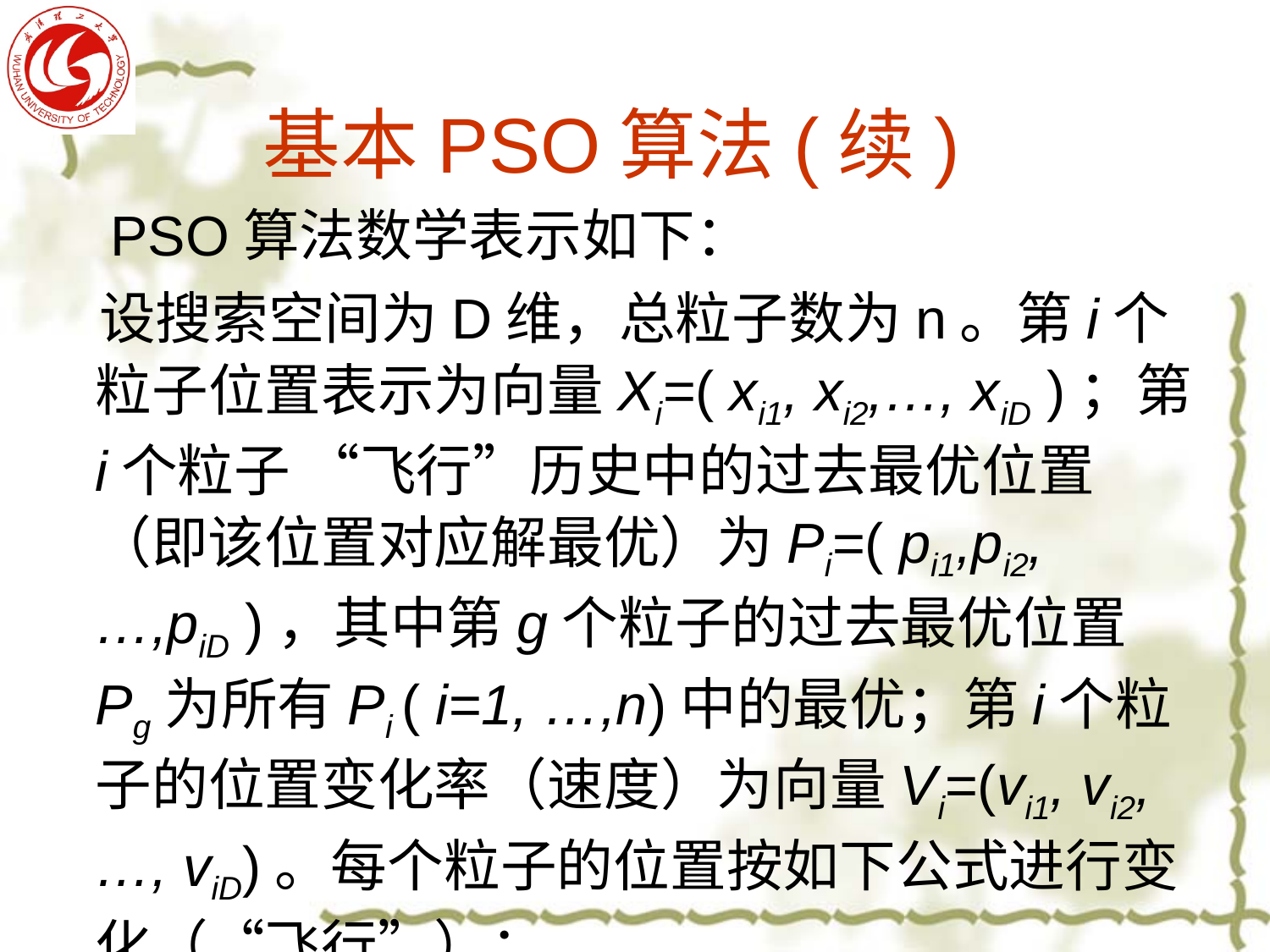

# 基本PSO算法(续)
    PSO算法数学表示如下：
   设搜索空间为D维，总粒子数为n。第i个粒子位置表示为向量Xi=( xi1, xi2,…, xiD )；第i个粒子 “飞行”历史中的过去最优位置（即该位置对应解最优）为Pi=( pi1,pi2,…,piD )，其中第g个粒子的过去最优位置Pg为所有Pi ( i=1, …,n)中的最优；第i个粒子的位置变化率（速度）为向量Vi=(vi1, vi2,…, viD)。每个粒子的位置按如下公式进行变化（“飞行”）：